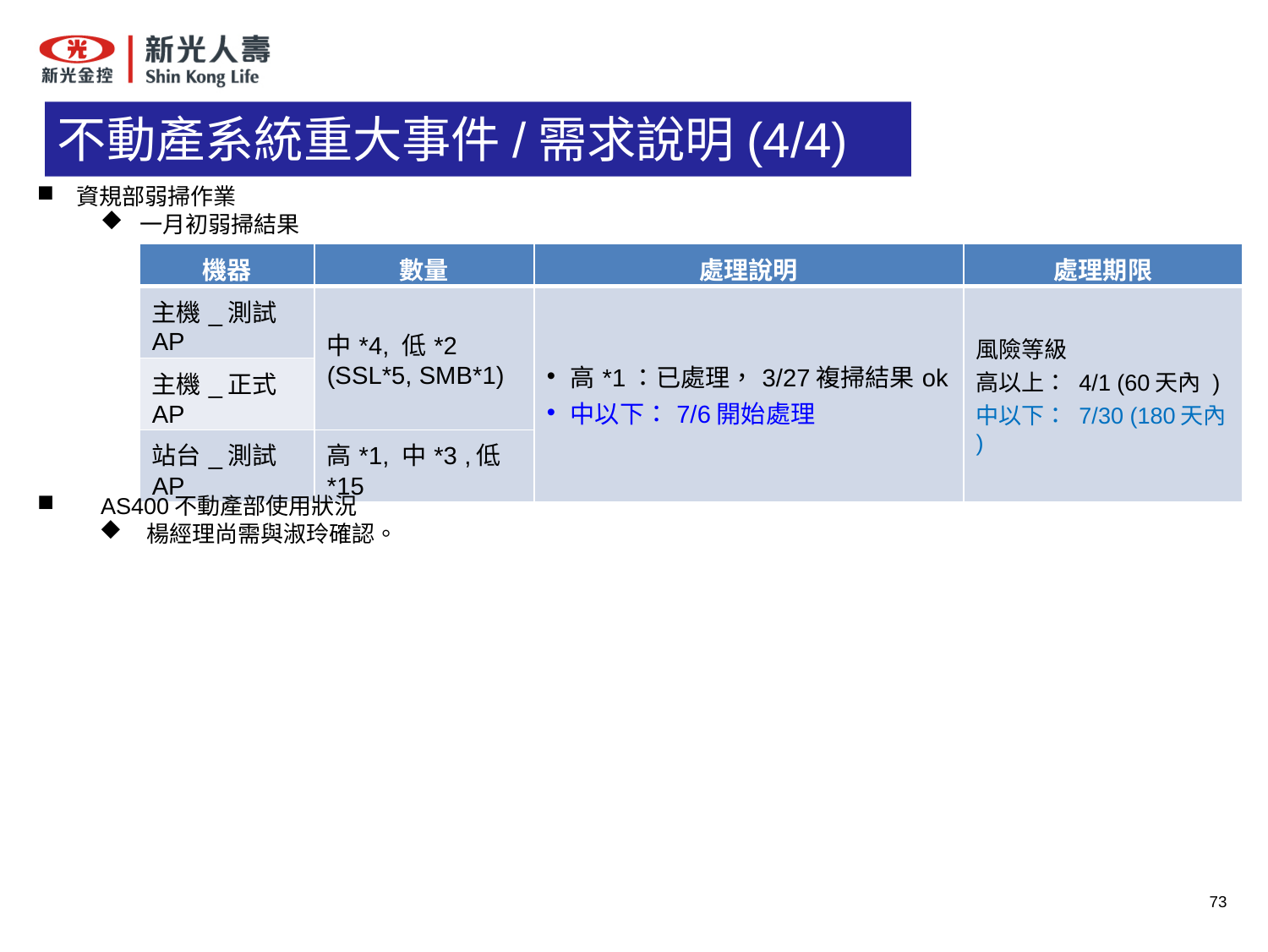

不動產系統重大事件/需求說明(4/4)
資規部弱掃作業
一月初弱掃結果
| 機器 | 數量 | 處理說明 | 處理期限 |
| --- | --- | --- | --- |
| 主機\_測試AP | 中\*4, 低\*2 (SSL\*5, SMB\*1) | 高\*1：已處理，3/27複掃結果ok 中以下：7/6開始處理 | 風險等級 高以上： 4/1 (60天內 ) 中以下： 7/30 (180天內 ) |
| 主機\_正式AP |  |  |  |
| 站台\_測試AP | 高\*1, 中\*3 ,低\*15 |  |  |
AS400不動產部使用狀況
楊經理尚需與淑玲確認。